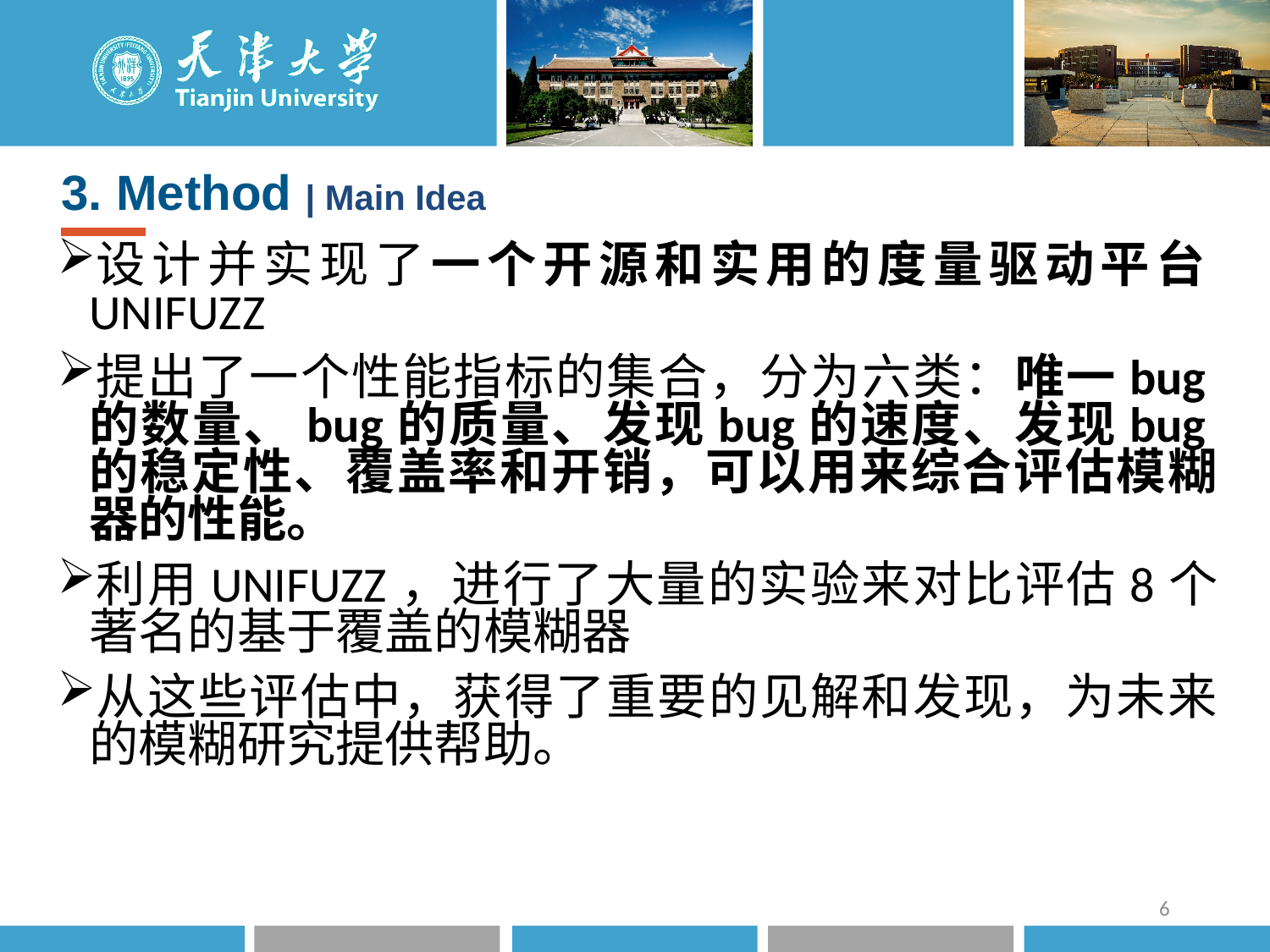

3. Method | Main Idea
设计并实现了一个开源和实用的度量驱动平台UNIFUZZ
提出了一个性能指标的集合，分为六类：唯一bug的数量、bug的质量、发现bug的速度、发现bug的稳定性、覆盖率和开销，可以用来综合评估模糊器的性能。
利用UNIFUZZ，进行了大量的实验来对比评估8个著名的基于覆盖的模糊器
从这些评估中，获得了重要的见解和发现，为未来的模糊研究提供帮助。
6